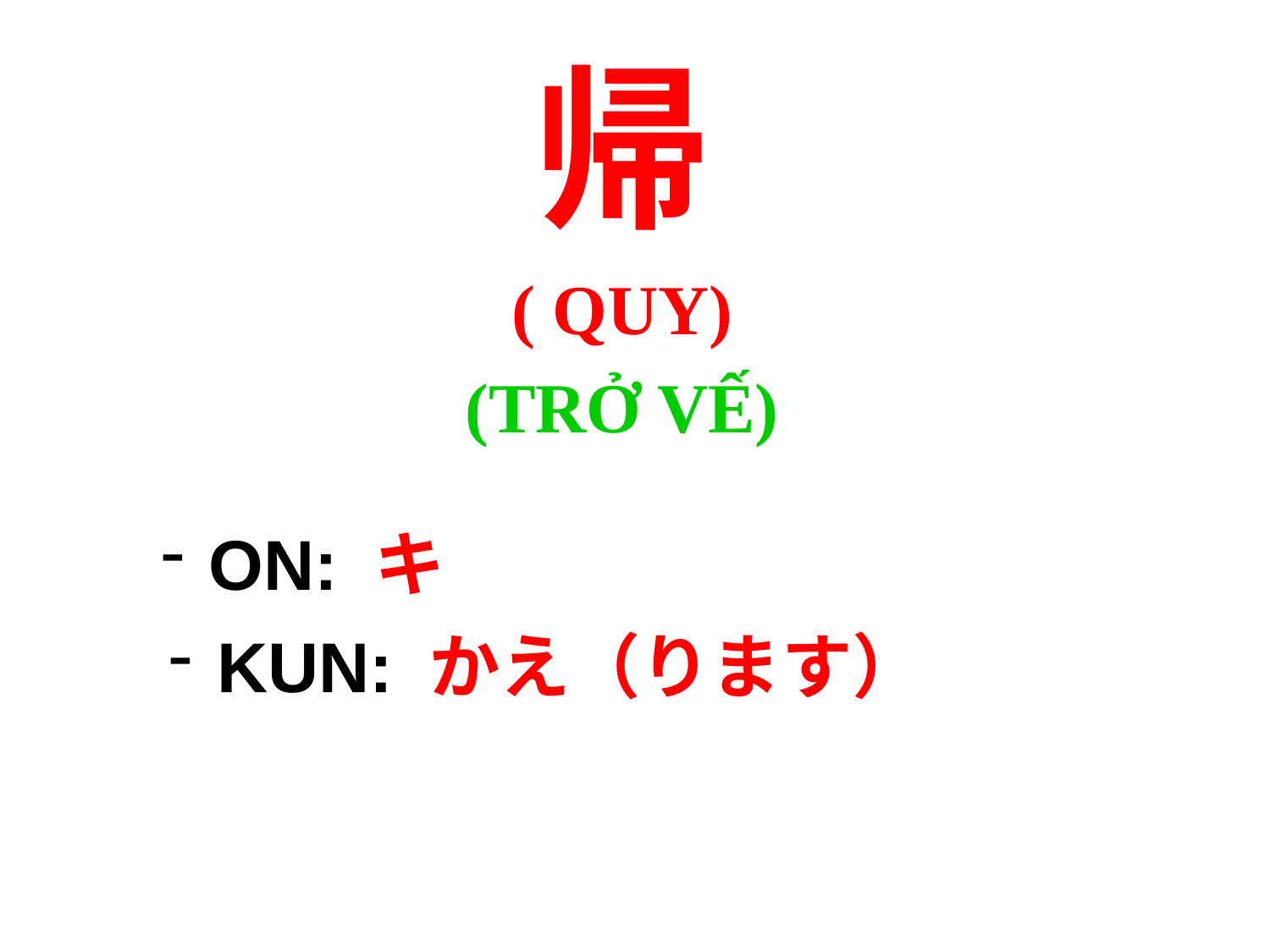

帰
( QUY)
(TRỞ VẾ)
ON: キ

KUN: かえ（ります）